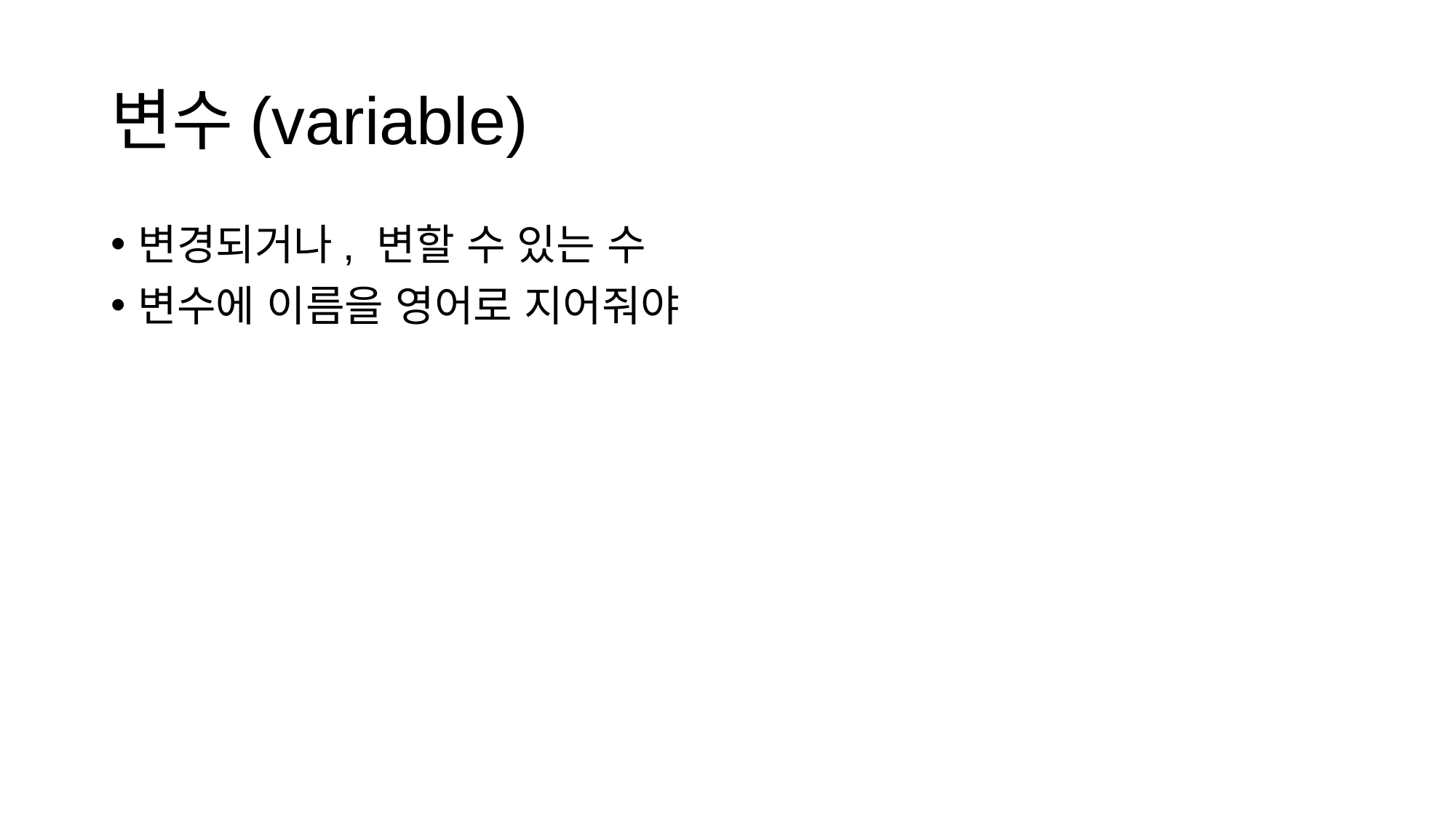

# 변수(variable)
변경되거나, 변할 수 있는 수
변수에 이름을 영어로 지어줘야